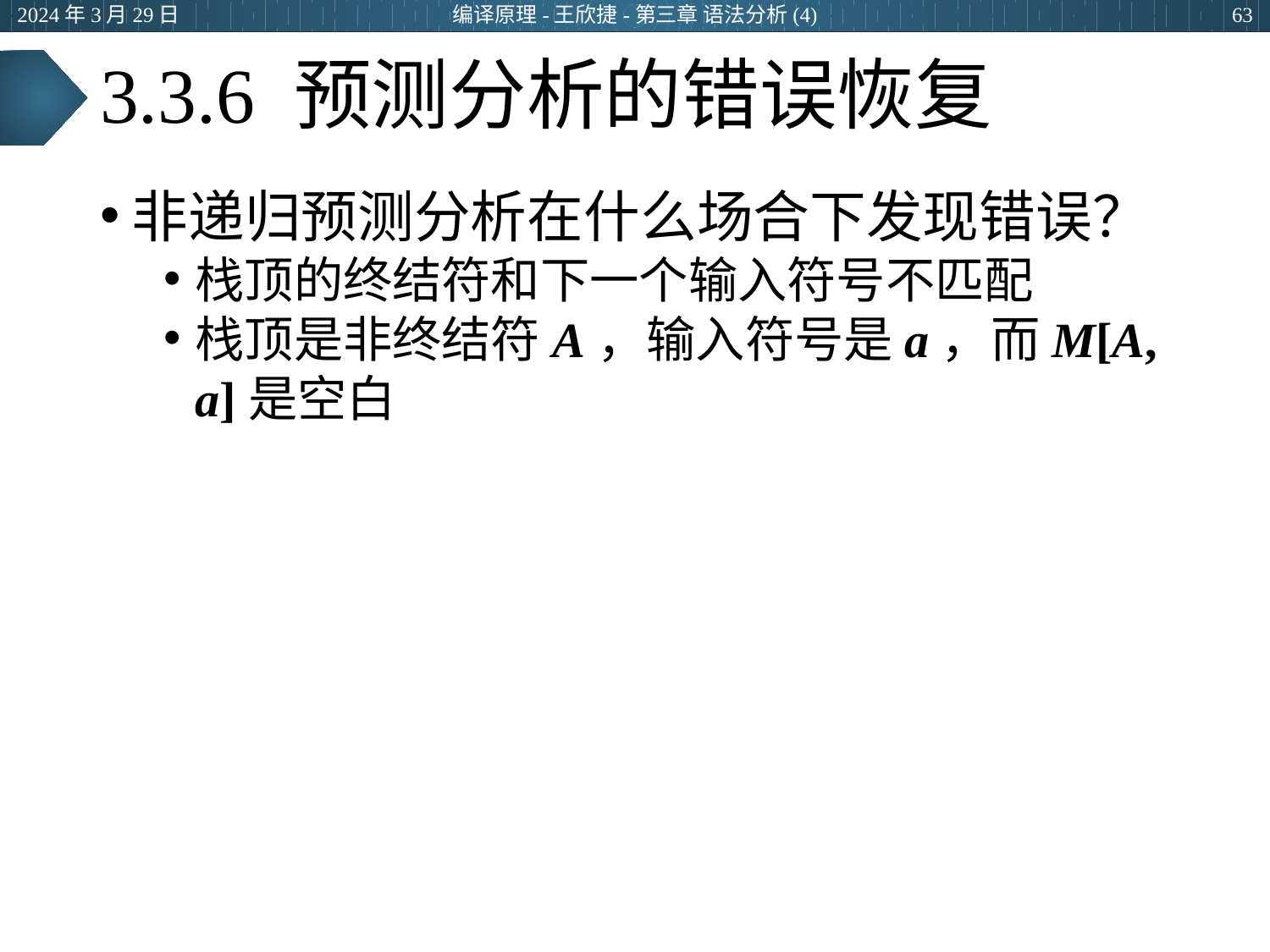

2024年3月29日
编译原理-王欣捷-第三章 语法分析(4)
63
# 3.3.6 预测分析的错误恢复
非递归预测分析在什么场合下发现错误？
栈顶的终结符和下一个输入符号不匹配
栈顶是非终结符A，输入符号是a，而M[A, a]是空白